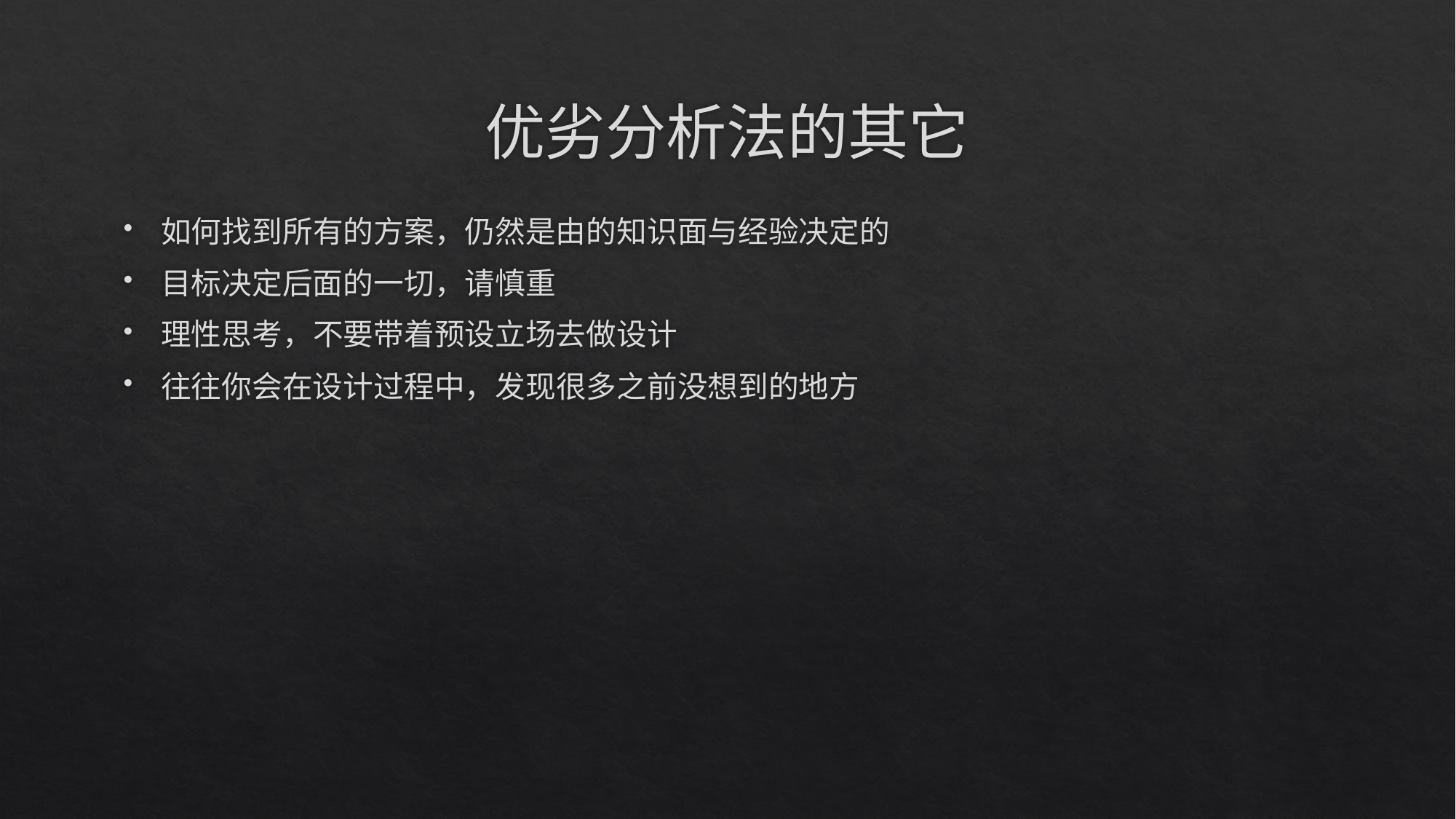

# 优劣分析法的其它
如何找到所有的方案，仍然是由的知识面与经验决定的
目标决定后面的一切，请慎重
理性思考，不要带着预设立场去做设计
往往你会在设计过程中，发现很多之前没想到的地方